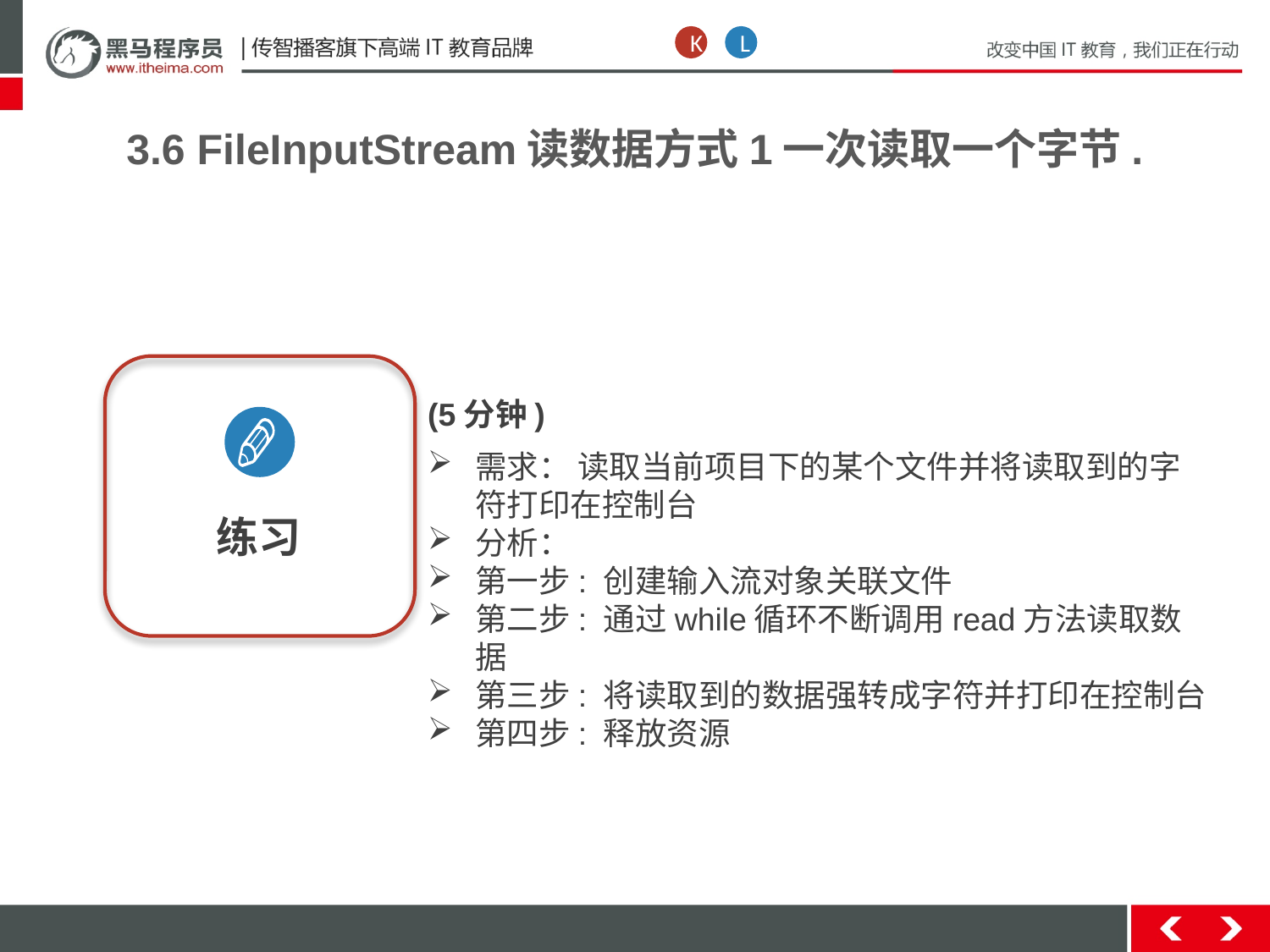

K
L
3.6 FileInputStream读数据方式1一次读取一个字节.

练习
(5分钟)
需求： 读取当前项目下的某个文件并将读取到的字符打印在控制台
分析：
第一步: 创建输入流对象关联文件
第二步: 通过while循环不断调用read方法读取数据
第三步: 将读取到的数据强转成字符并打印在控制台
第四步: 释放资源